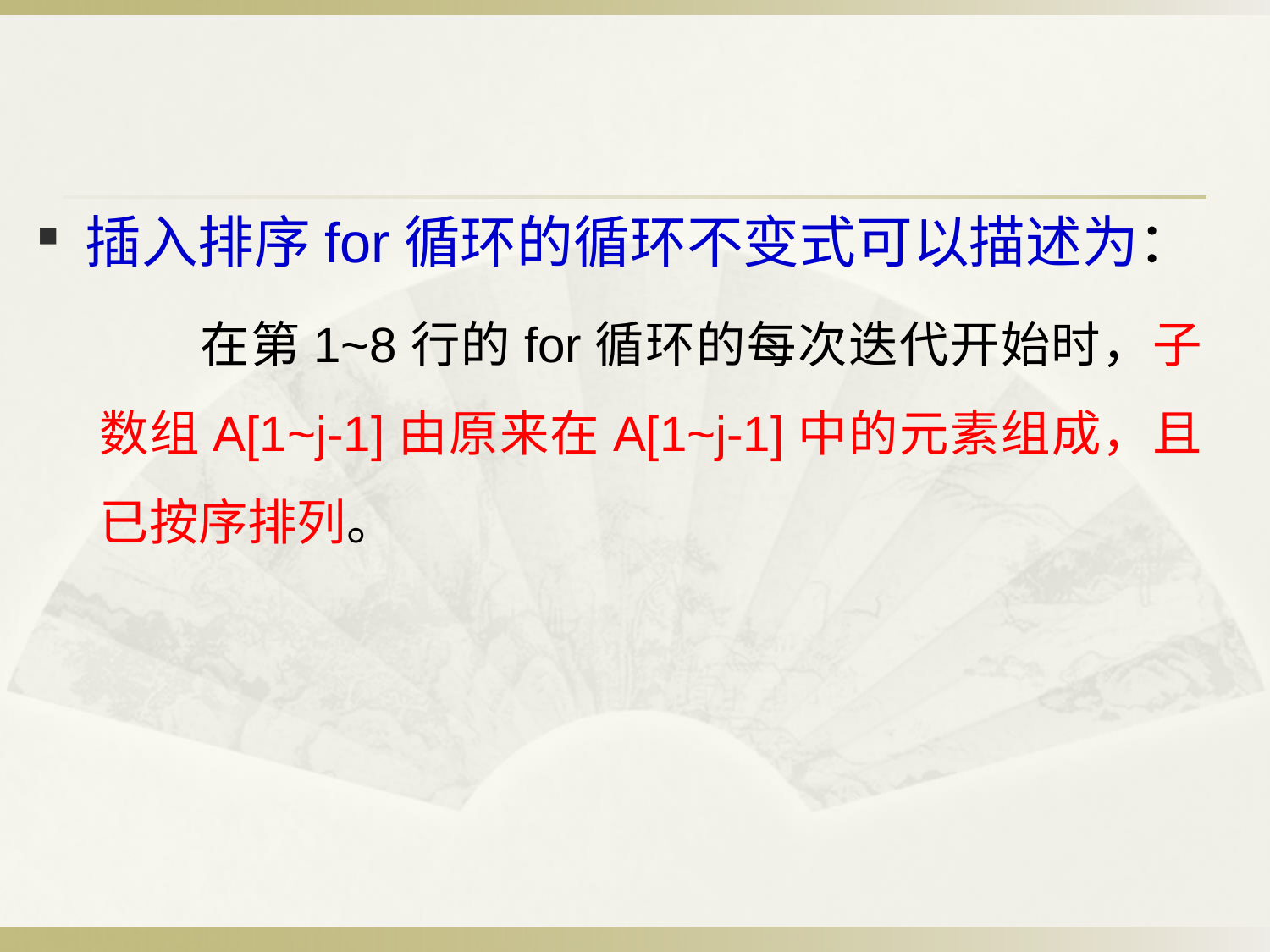

插入排序for循环的循环不变式可以描述为：
       在第1~8行的for循环的每次迭代开始时，子数组A[1~j-1]由原来在A[1~j-1]中的元素组成，且已按序排列。